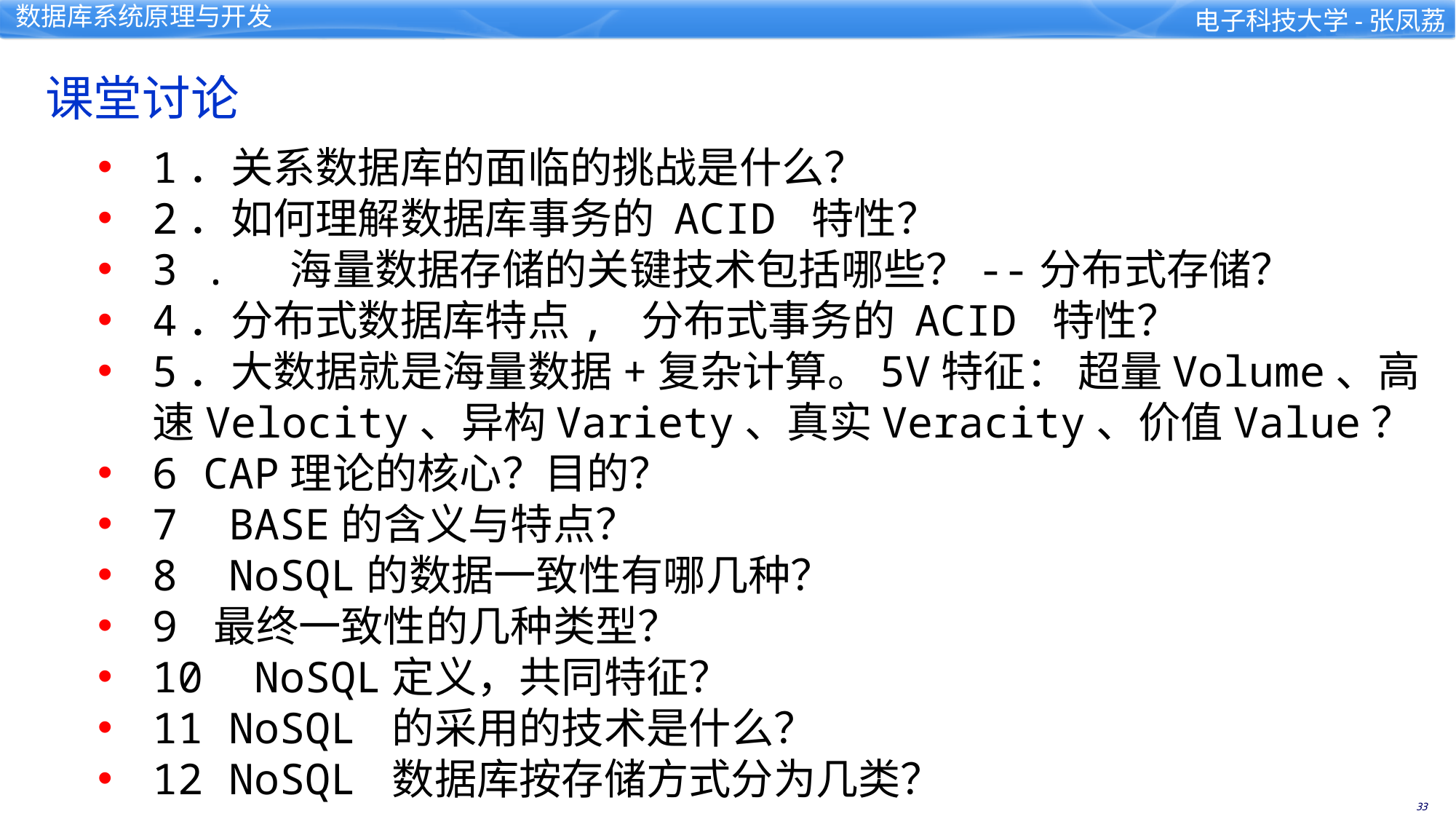

课堂讨论
1．关系数据库的面临的挑战是什么？
2．如何理解数据库事务的 ACID 特性？
3 .  海量数据存储的关键技术包括哪些？--分布式存储？
4．分布式数据库特点, 分布式事务的 ACID 特性？
5．大数据就是海量数据+复杂计算。5V特征： 超量Volume、高速Velocity、异构Variety、真实Veracity、价值Value？
6 CAP理论的核心？目的？
7  BASE的含义与特点？
8  NoSQL的数据一致性有哪几种？
9 最终一致性的几种类型？
10  NoSQL定义，共同特征？
11 NoSQL 的采用的技术是什么？
12 NoSQL 数据库按存储方式分为几类？